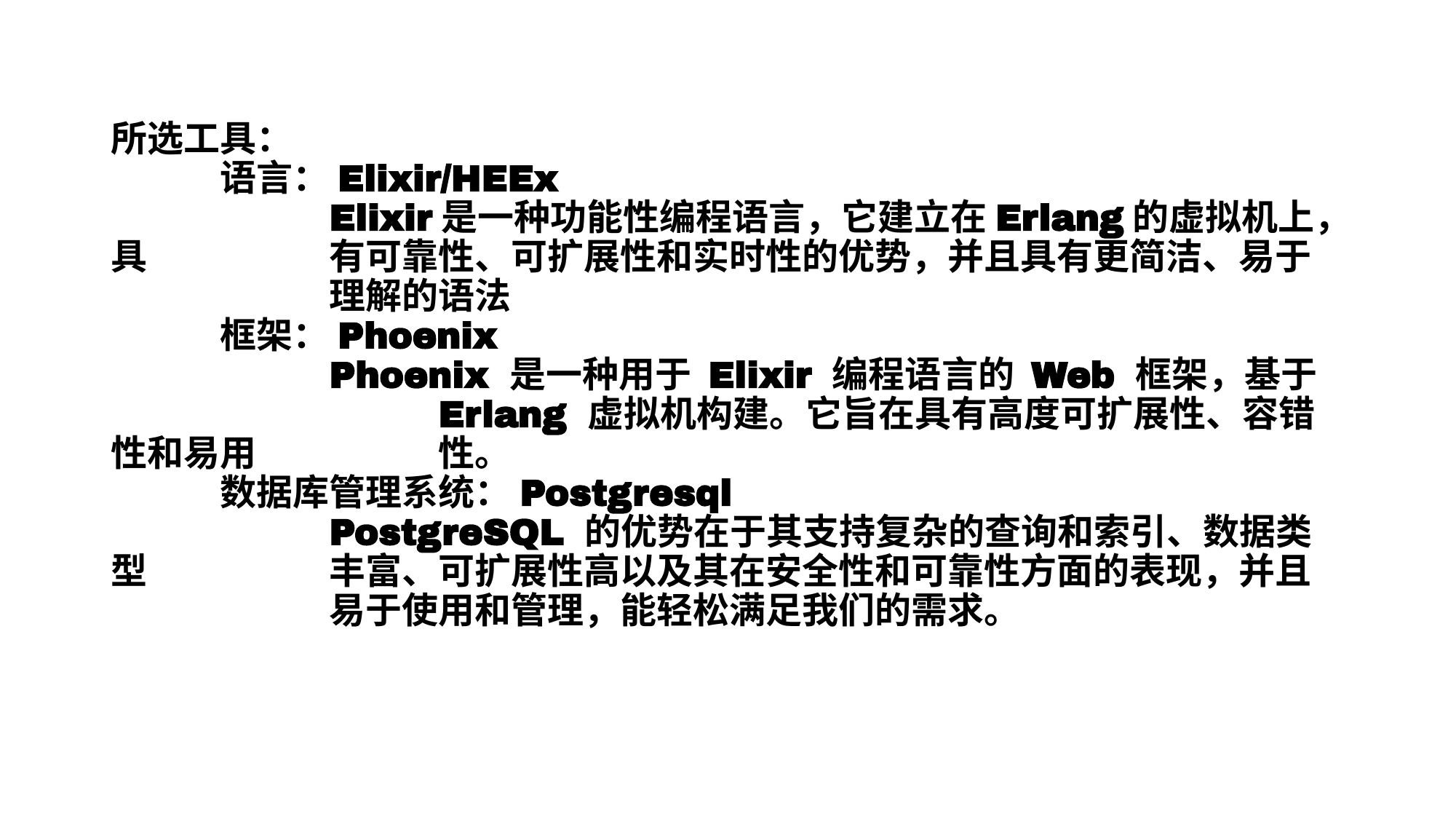

# 所选工具： 语言：Elixir/HEEx Elixir是一种功能性编程语言，它建立在Erlang的虚拟机上，具		有可靠性、可扩展性和实时性的优势，并且具有更简洁、易于		理解的语法 框架：Phoenix Phoenix 是一种用于 Elixir 编程语言的 Web 框架，基于 			Erlang 虚拟机构建。它旨在具有高度可扩展性、容错性和易用		性。 数据库管理系统：Postgresql PostgreSQL 的优势在于其支持复杂的查询和索引、数据类型		丰富、可扩展性高以及其在安全性和可靠性方面的表现，并且		易于使用和管理，能轻松满足我们的需求。